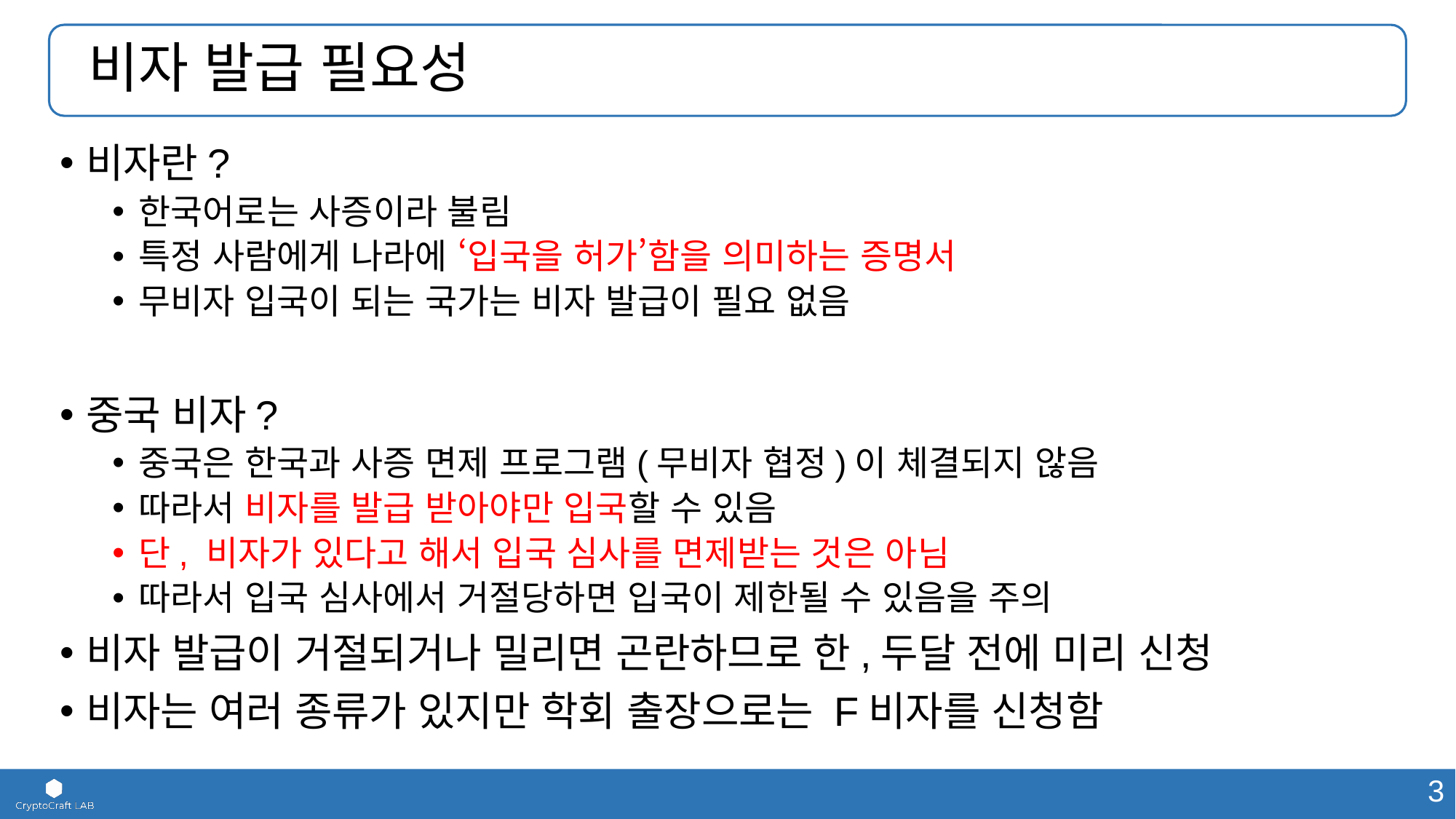

# 비자 발급 필요성
비자란?
한국어로는 사증이라 불림
특정 사람에게 나라에 ‘입국을 허가’함을 의미하는 증명서
무비자 입국이 되는 국가는 비자 발급이 필요 없음

중국 비자?
중국은 한국과 사증 면제 프로그램(무비자 협정)이 체결되지 않음
따라서 비자를 발급 받아야만 입국할 수 있음
단, 비자가 있다고 해서 입국 심사를 면제받는 것은 아님
따라서 입국 심사에서 거절당하면 입국이 제한될 수 있음을 주의
비자 발급이 거절되거나 밀리면 곤란하므로 한,두달 전에 미리 신청
비자는 여러 종류가 있지만 학회 출장으로는 F비자를 신청함